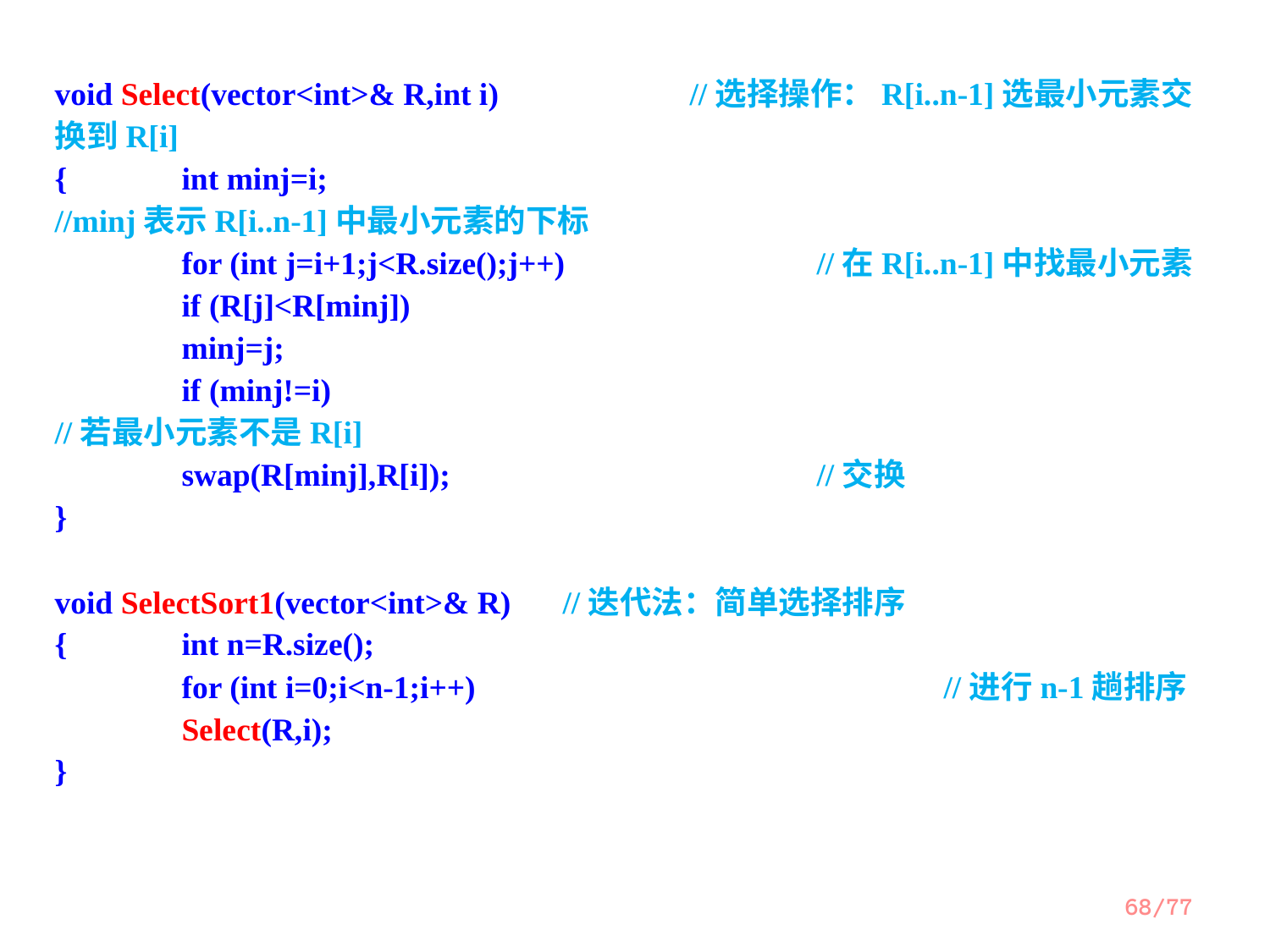

void Select(vector<int>& R,int i)		//选择操作：R[i..n-1]选最小元素交换到R[i]
{   	int minj=i;							//minj表示R[i..n-1]中最小元素的下标
    	for (int j=i+1;j<R.size();j++)		//在R[i..n-1]中找最小元素
          	if (R[j]<R[minj])
               	minj=j;
    	if (minj!=i)							//若最小元素不是R[i]
        	swap(R[minj],R[i]);			//交换
}

void SelectSort1(vector<int>& R)	//迭代法：简单选择排序
{   	int n=R.size();
    	for (int i=0;i<n-1;i++)				//进行n-1趟排序
        	Select(R,i);
}
68/77